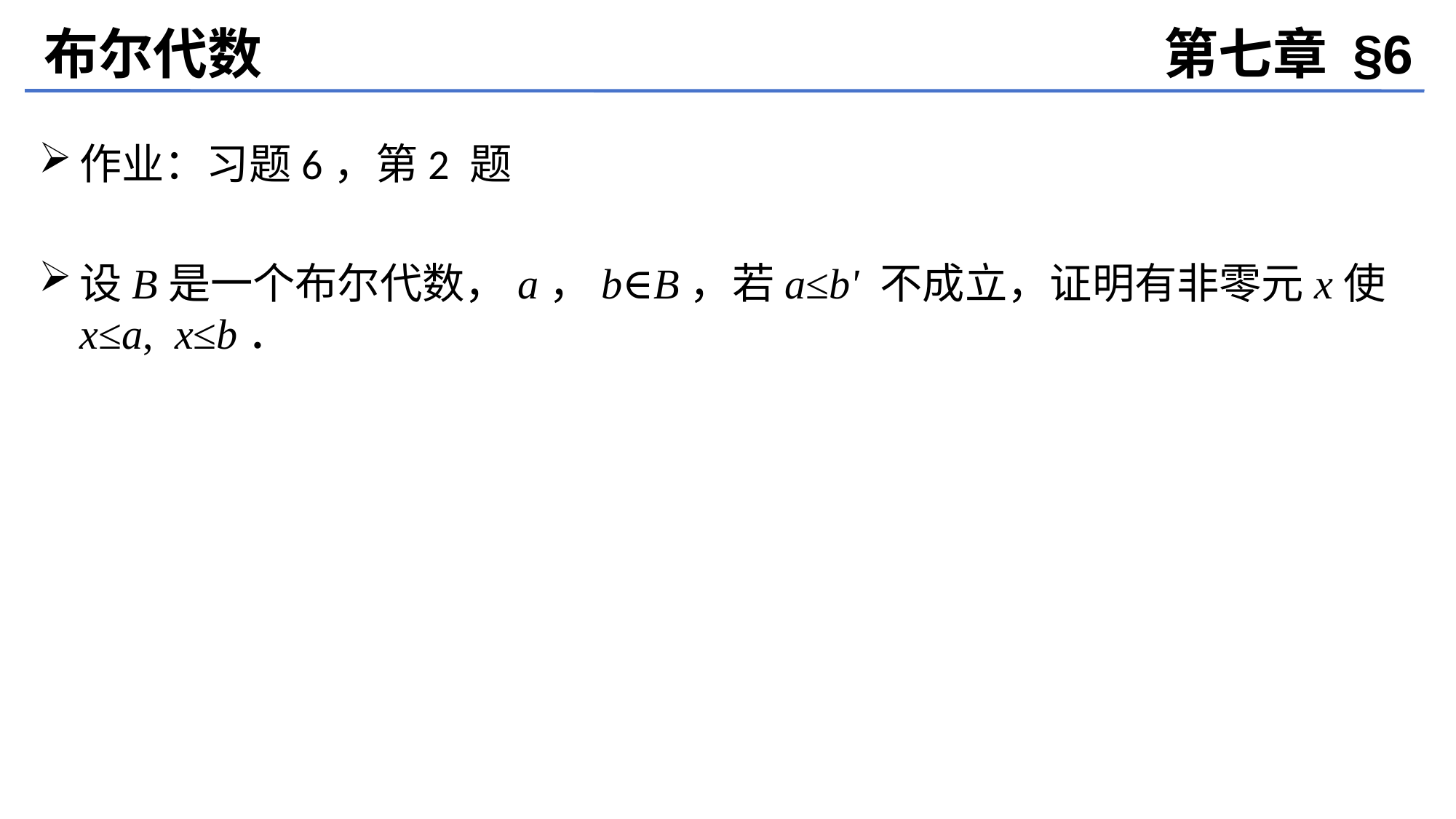

布尔代数
第七章 §6
作业：习题6，第2 题

设B是一个布尔代数，a，b∈B，若a≤b' 不成立，证明有非零元x使x≤a,  x≤b．